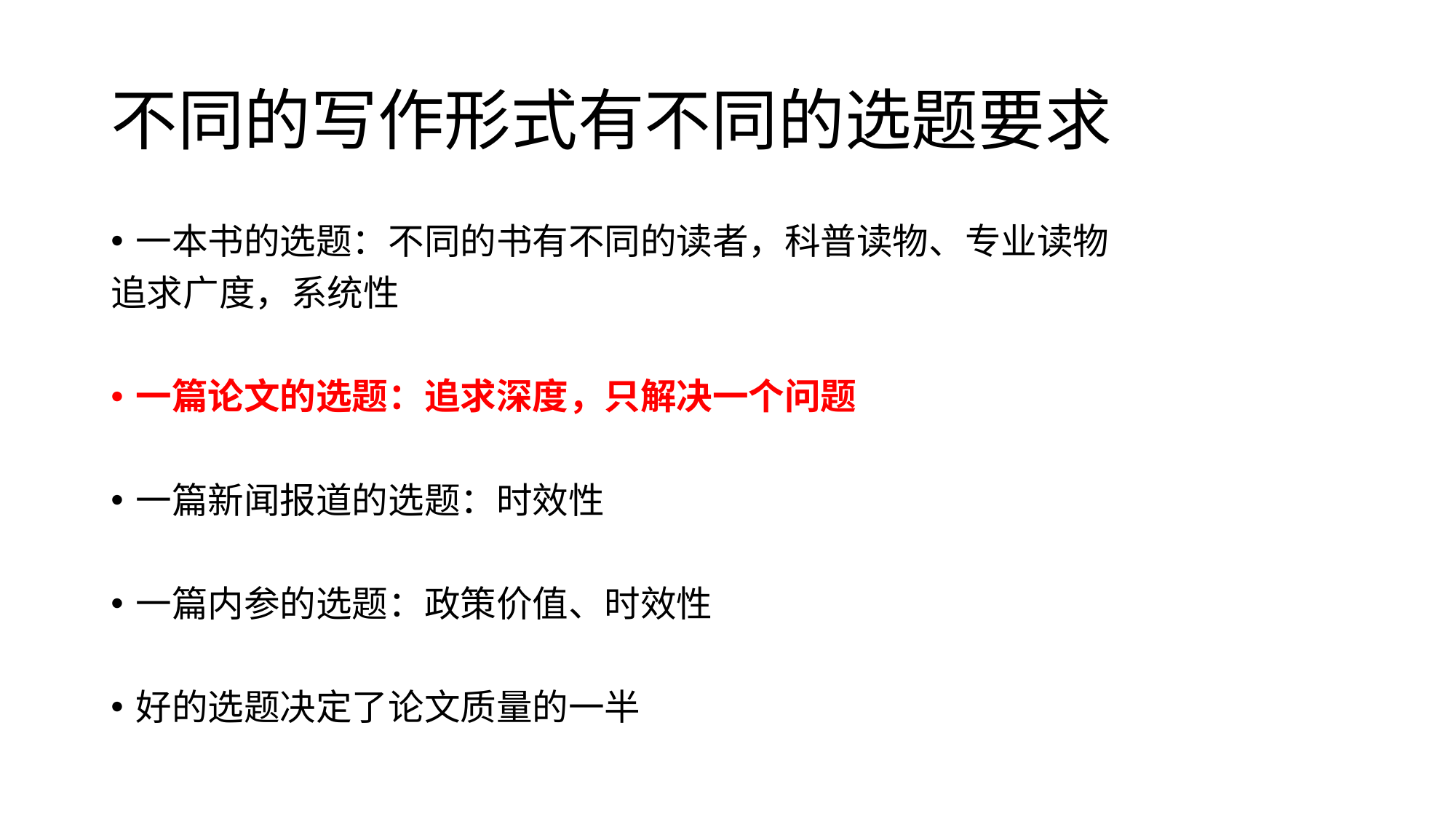

# 不同的写作形式有不同的选题要求
一本书的选题：不同的书有不同的读者，科普读物、专业读物
追求广度，系统性

一篇论文的选题：追求深度，只解决一个问题

一篇新闻报道的选题：时效性

一篇内参的选题：政策价值、时效性

好的选题决定了论文质量的一半